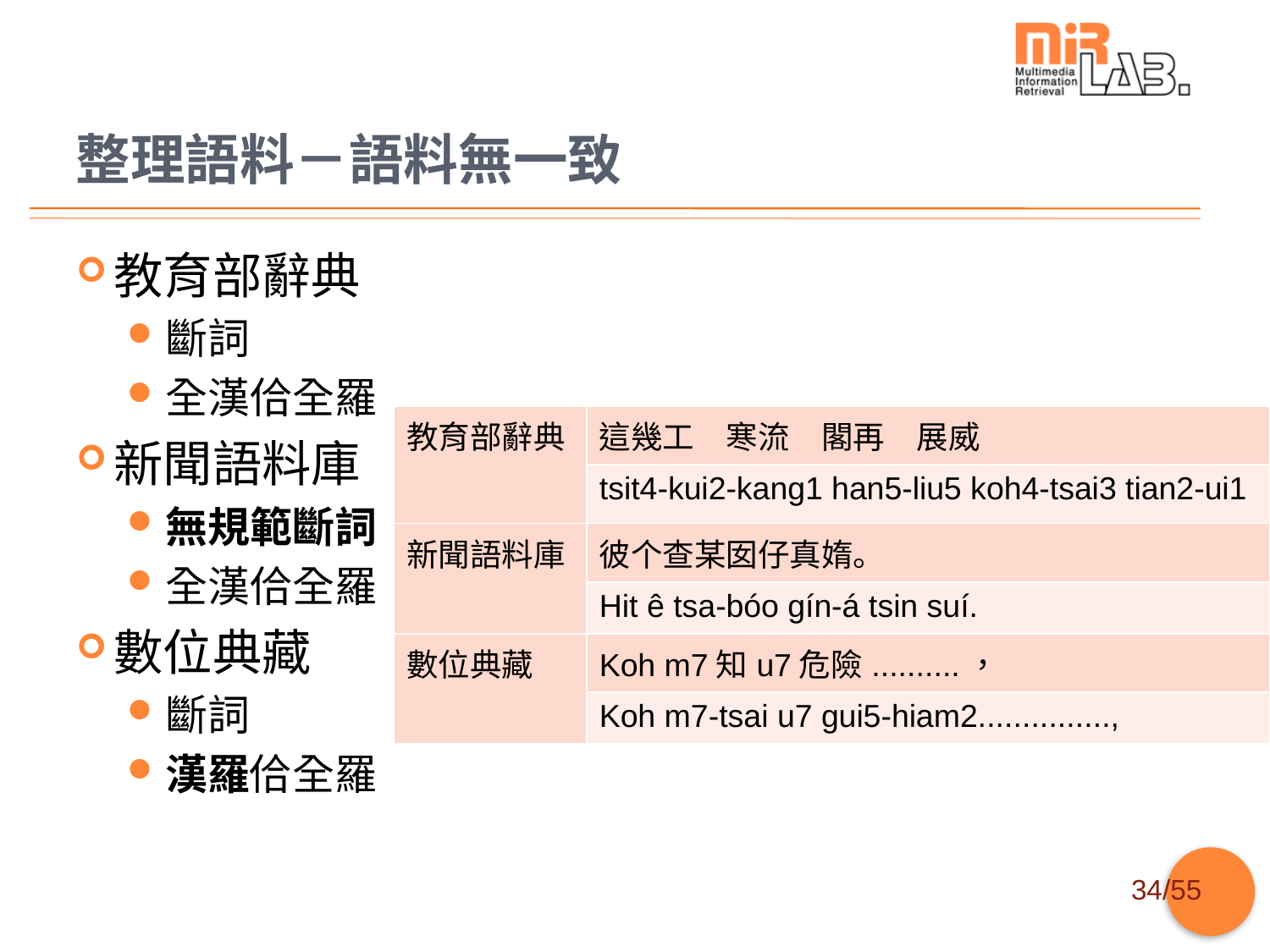

# 整理語料－語料無一致
教育部辭典
斷詞
全漢佮全羅
新聞語料庫
無規範斷詞
全漢佮全羅
數位典藏
斷詞
漢羅佮全羅

| 教育部辭典 | 這幾工　寒流　閣再　展威 |
| --- | --- |
|  | tsit4-kui2-kang1 han5-liu5 koh4-tsai3 tian2-ui1 |
| 新聞語料庫 | 彼个查某囡仔真媠。 |
|  | Hit ê tsa-bóo gín-á tsin suí. |
| 數位典藏 | Koh m7知u7危險..........， |
|  | Koh m7-tsai u7 gui5-hiam2..............., |